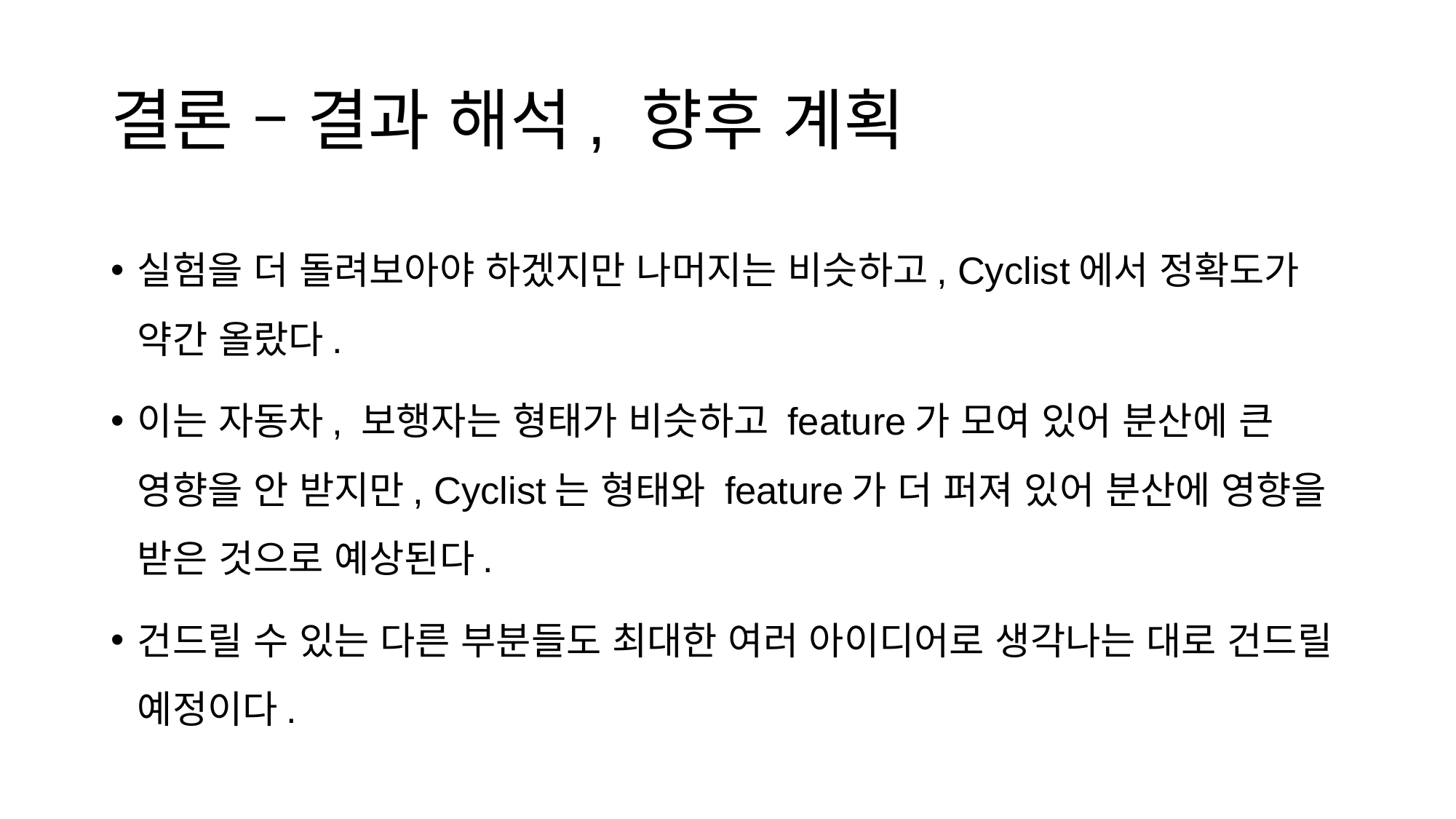

# 결론 – 결과 해석, 향후 계획
실험을 더 돌려보아야 하겠지만 나머지는 비슷하고, Cyclist에서 정확도가 약간 올랐다.
이는 자동차, 보행자는 형태가 비슷하고 feature가 모여 있어 분산에 큰 영향을 안 받지만, Cyclist는 형태와 feature가 더 퍼져 있어 분산에 영향을 받은 것으로 예상된다.
건드릴 수 있는 다른 부분들도 최대한 여러 아이디어로 생각나는 대로 건드릴 예정이다.